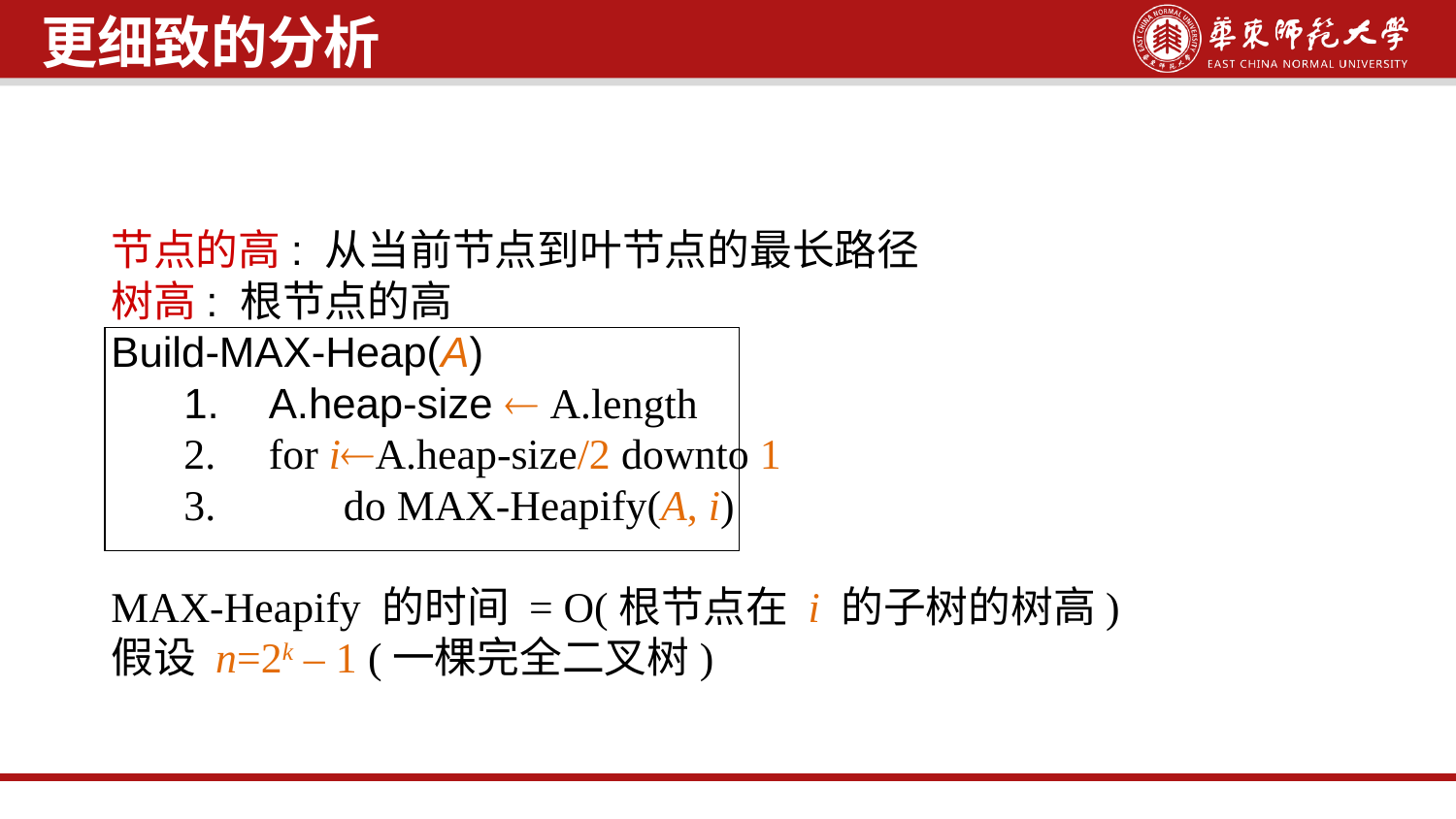

20
节点的高: 从当前节点到叶节点的最长路径
树高: 根节点的高
Build-MAX-Heap(A)
A.heap-size ← A.length
for i←A.heap-size/2 downto 1
       do MAX-Heapify(A, i)

MAX-Heapify 的时间 = O(根节点在 i 的子树的树高)
假设 n=2k – 1 (一棵完全二叉树)
更细致的分析